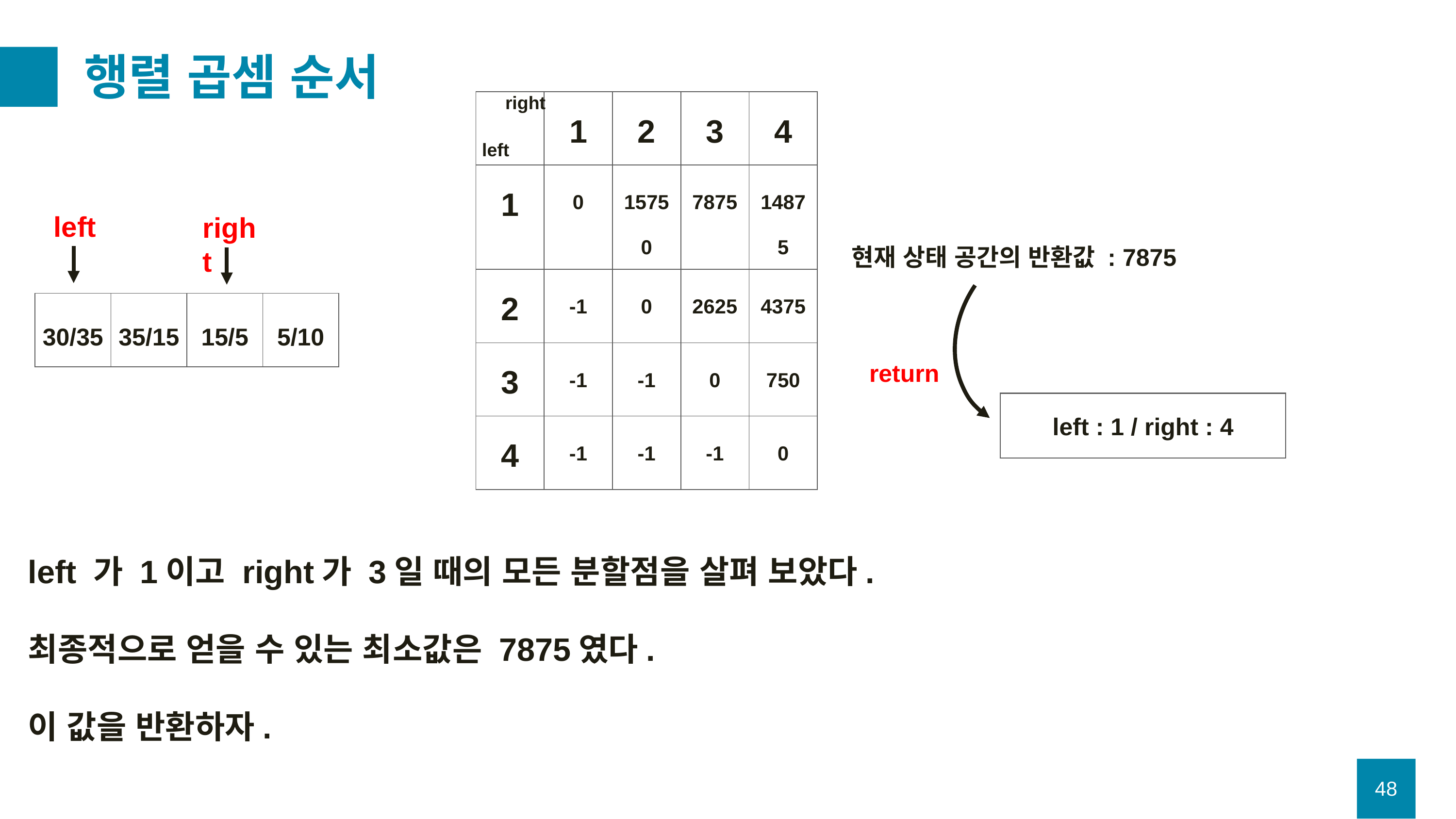

# 행렬 곱셈 순서
right
|  | 1 | 2 | 3 | 4 |
| --- | --- | --- | --- | --- |
| 1 | 0 | 15750 | 7875 | 14875 |
| 2 | -1 | 0 | 2625 | 4375 |
| 3 | -1 | -1 | 0 | 750 |
| 4 | -1 | -1 | -1 | 0 |
left
left
right

현재 상태 공간의 반환값 : 7875
| 30/35 | 35/15 | 15/5 | 5/10 |
| --- | --- | --- | --- |
return
left : 1 / right : 4
left 가 1이고 right가 3일 때의 모든 분할점을 살펴 보았다.

최종적으로 얻을 수 있는 최소값은 7875였다.

이 값을 반환하자.
48